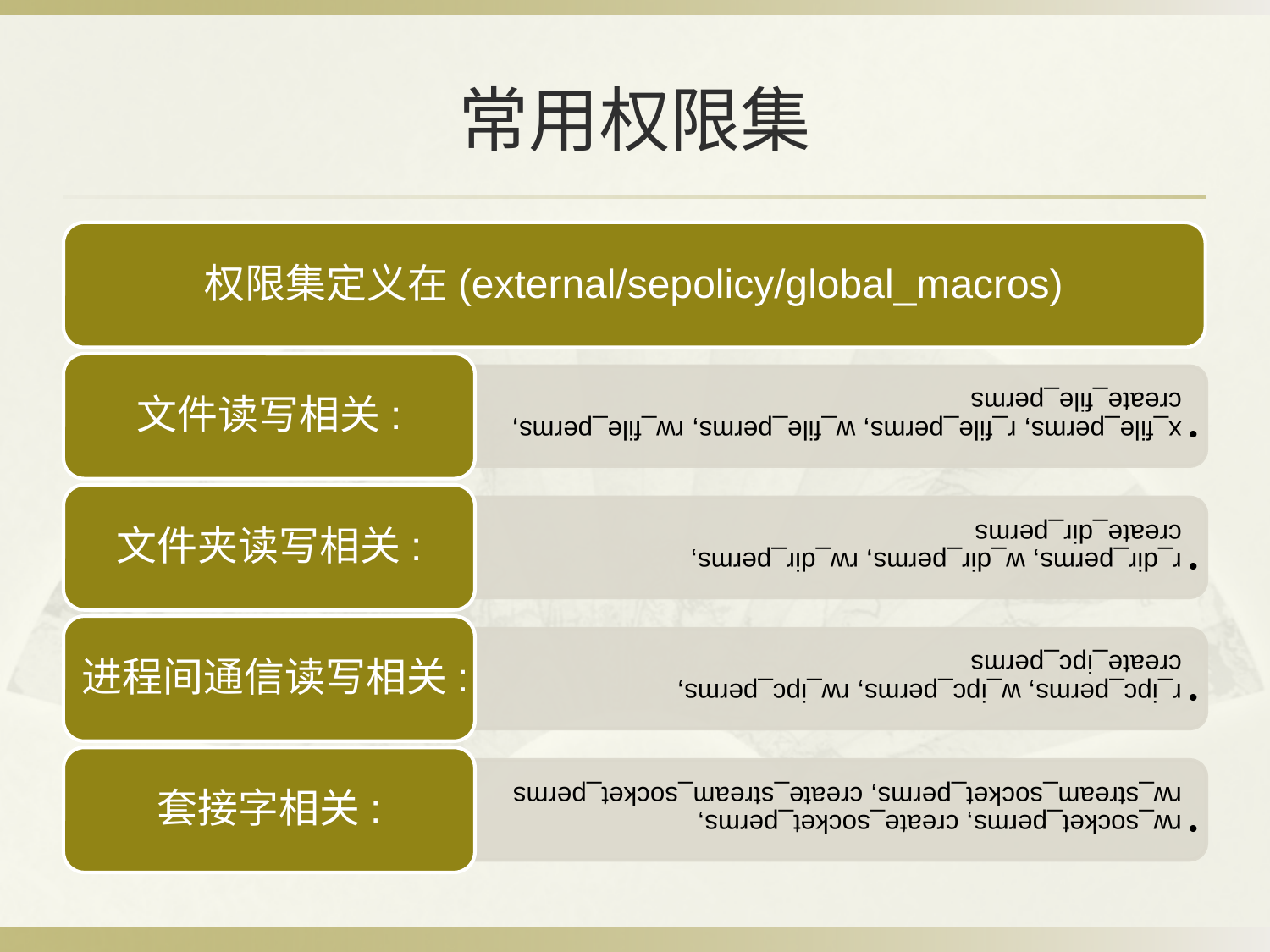

# 常用权限集
权限集定义在(external/sepolicy/global_macros)
x_file_perms, r_file_perms, w_file_perms, rw_file_perms, create_file_perms
文件读写相关:
r_dir_perms, w_dir_perms, rw_dir_perms, create_dir_perms
文件夹读写相关:
r_ipc_perms, w_ipc_perms, rw_ipc_perms, create_ipc_perms
进程间通信读写相关:
rw_socket_perms, create_socket_perms, rw_stream_socket_perms, create_stream_socket_perms
套接字相关: